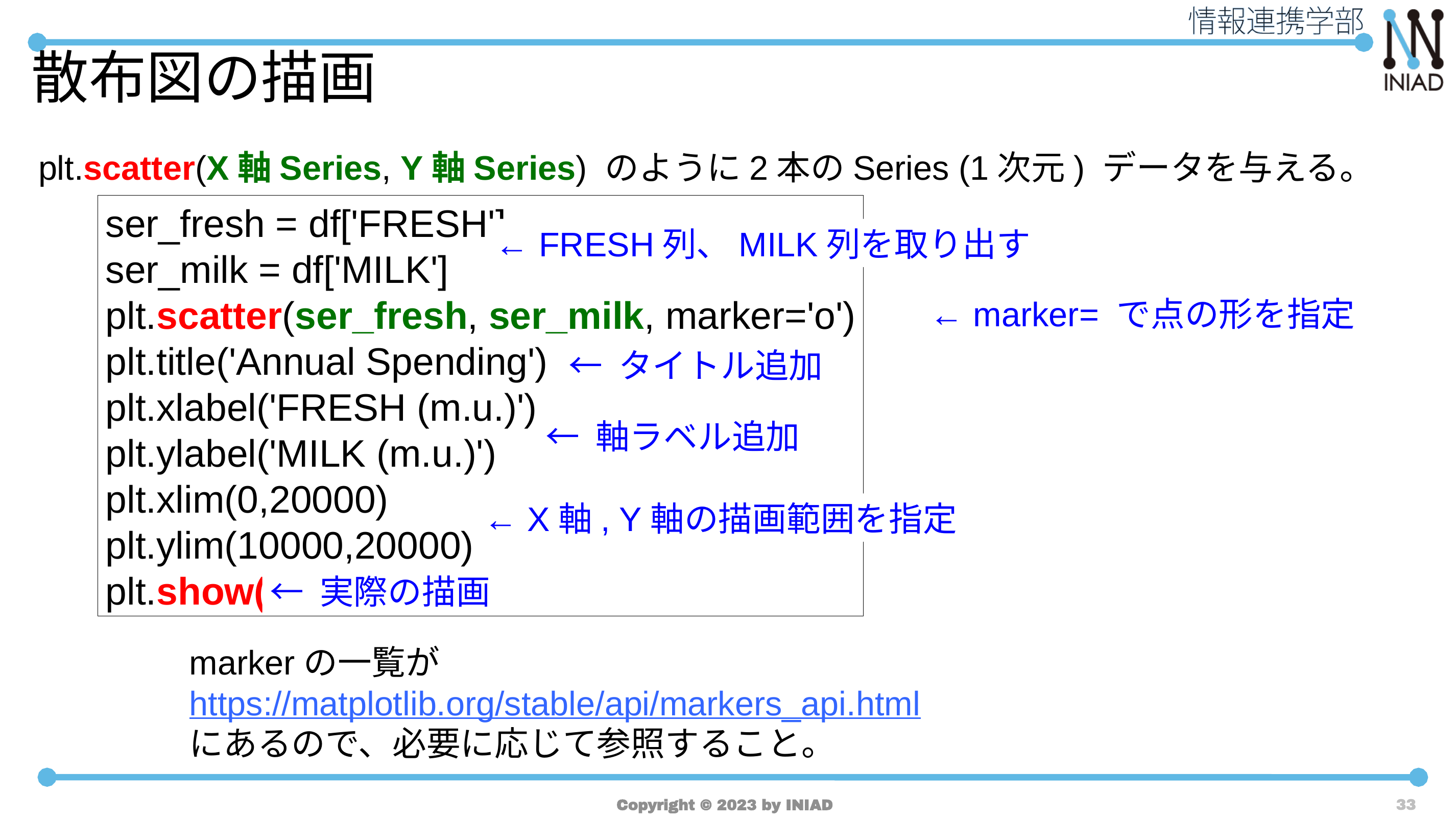

# 散布図の描画
plt.scatter(X軸Series, Y軸Series) のように2本のSeries (1次元) データを与える。
ser_fresh = df['FRESH']
ser_milk = df['MILK']
plt.scatter(ser_fresh, ser_milk, marker='o')
plt.title('Annual Spending')
plt.xlabel('FRESH (m.u.)')
plt.ylabel('MILK (m.u.)')
plt.xlim(0,20000)
plt.ylim(10000,20000)
plt.show()
← FRESH列、MILK列を取り出す
← marker= で点の形を指定
← タイトル追加
← 軸ラベル追加
← X軸, Y軸の描画範囲を指定
← 実際の描画
markerの一覧が
https://matplotlib.org/stable/api/markers_api.html
にあるので、必要に応じて参照すること。
33
Copyright © 2023 by INIAD